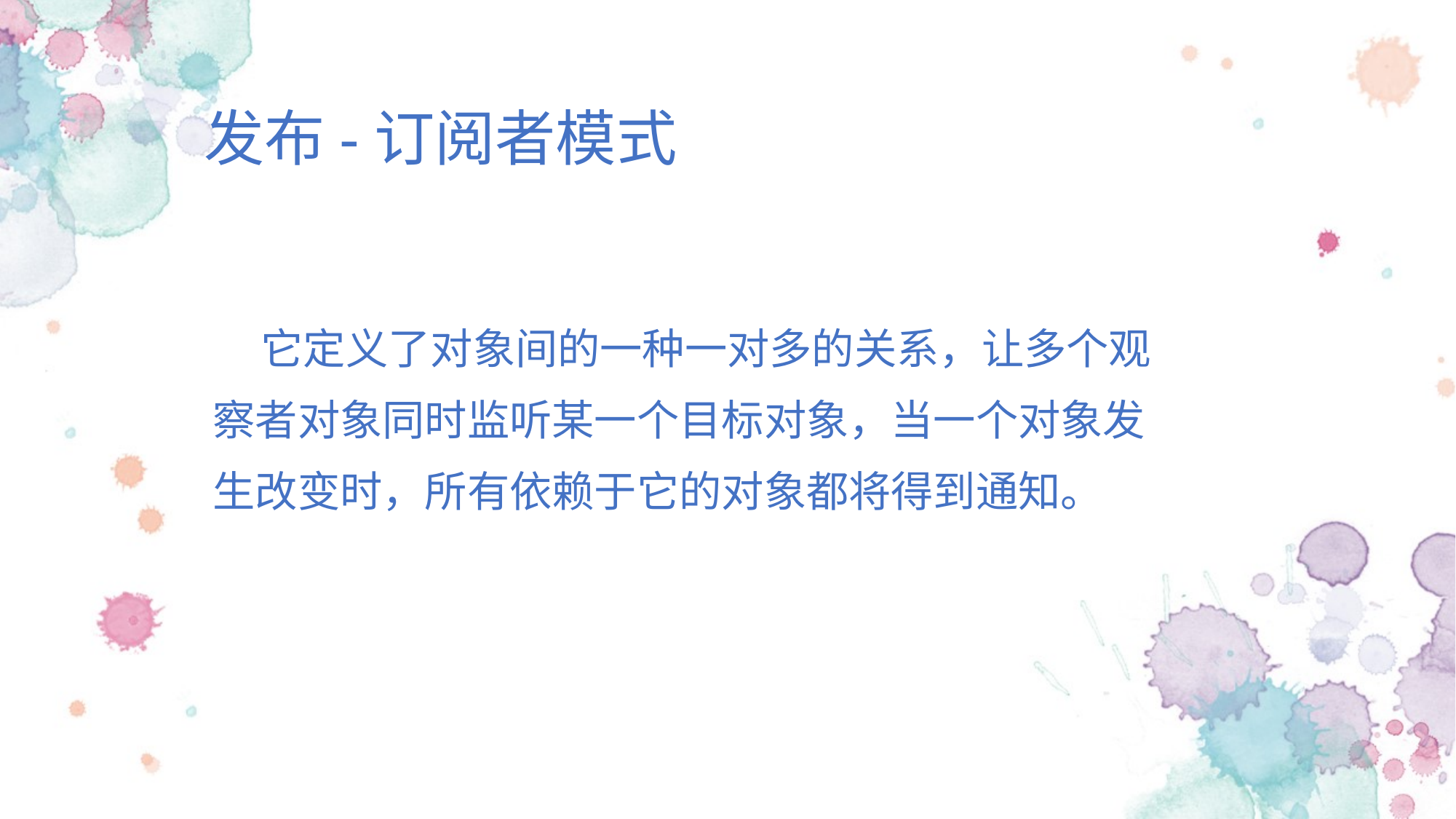

发布-订阅者模式
    它定义了对象间的一种一对多的关系，让多个观察者对象同时监听某一个目标对象，当一个对象发生改变时，所有依赖于它的对象都将得到通知。